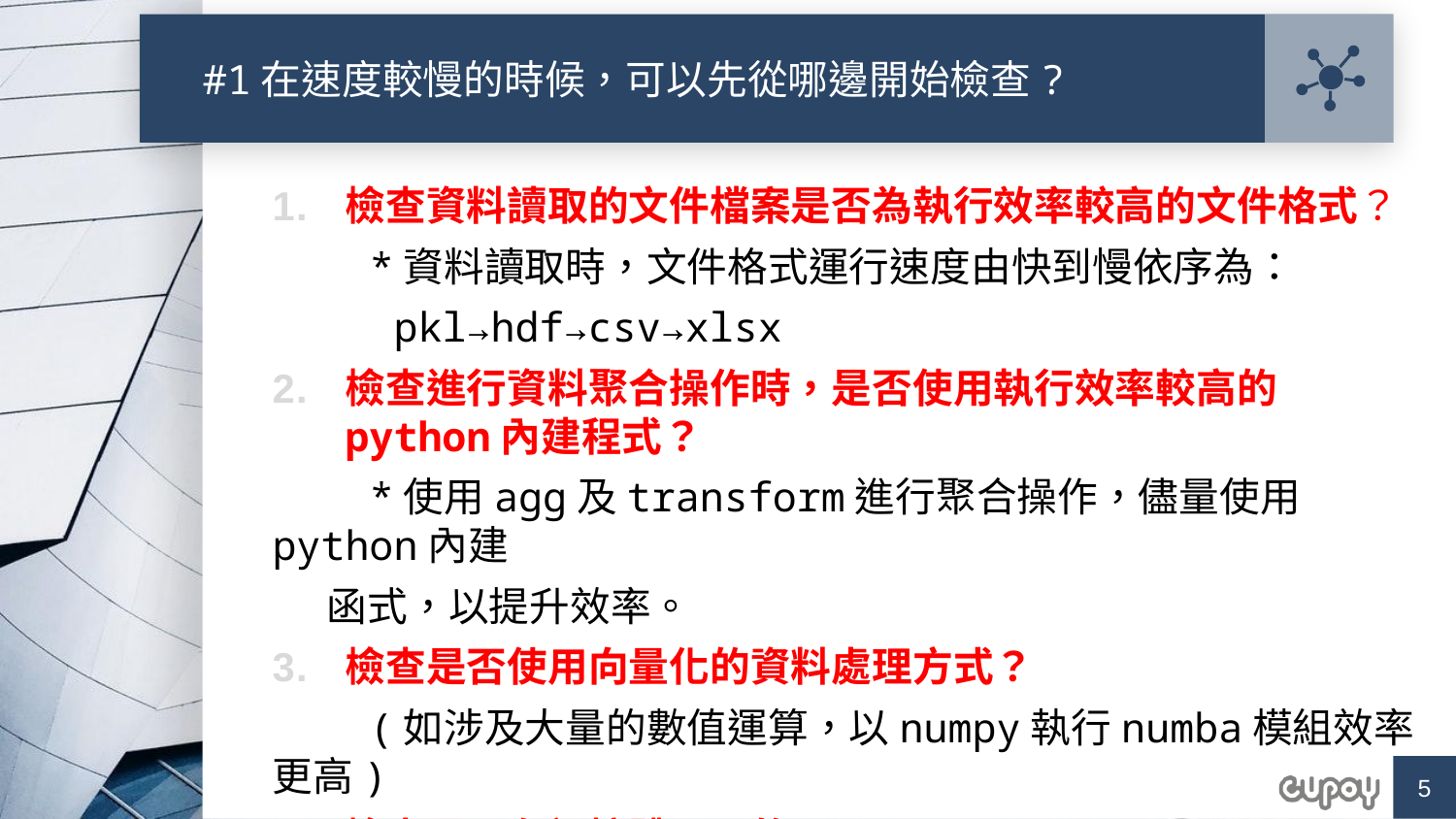

# #1在速度較慢的時候，可以先從哪邊開始檢查?

檢查資料讀取的文件檔案是否為執行效率較高的文件格式？
    *資料讀取時，文件格式運行速度由快到慢依序為：
     pkl→hdf→csv→xlsx
檢查進行資料聚合操作時，是否使用執行效率較高的python內建程式？
    *使用agg及transform進行聚合操作，儘量使用python內建
     函式，以提升效率。
檢查是否使用向量化的資料處理方式？
    (如涉及大量的數值運算，以numpy執行numba模組效率更高)
檢查是否有記憶體不足的問題？
5